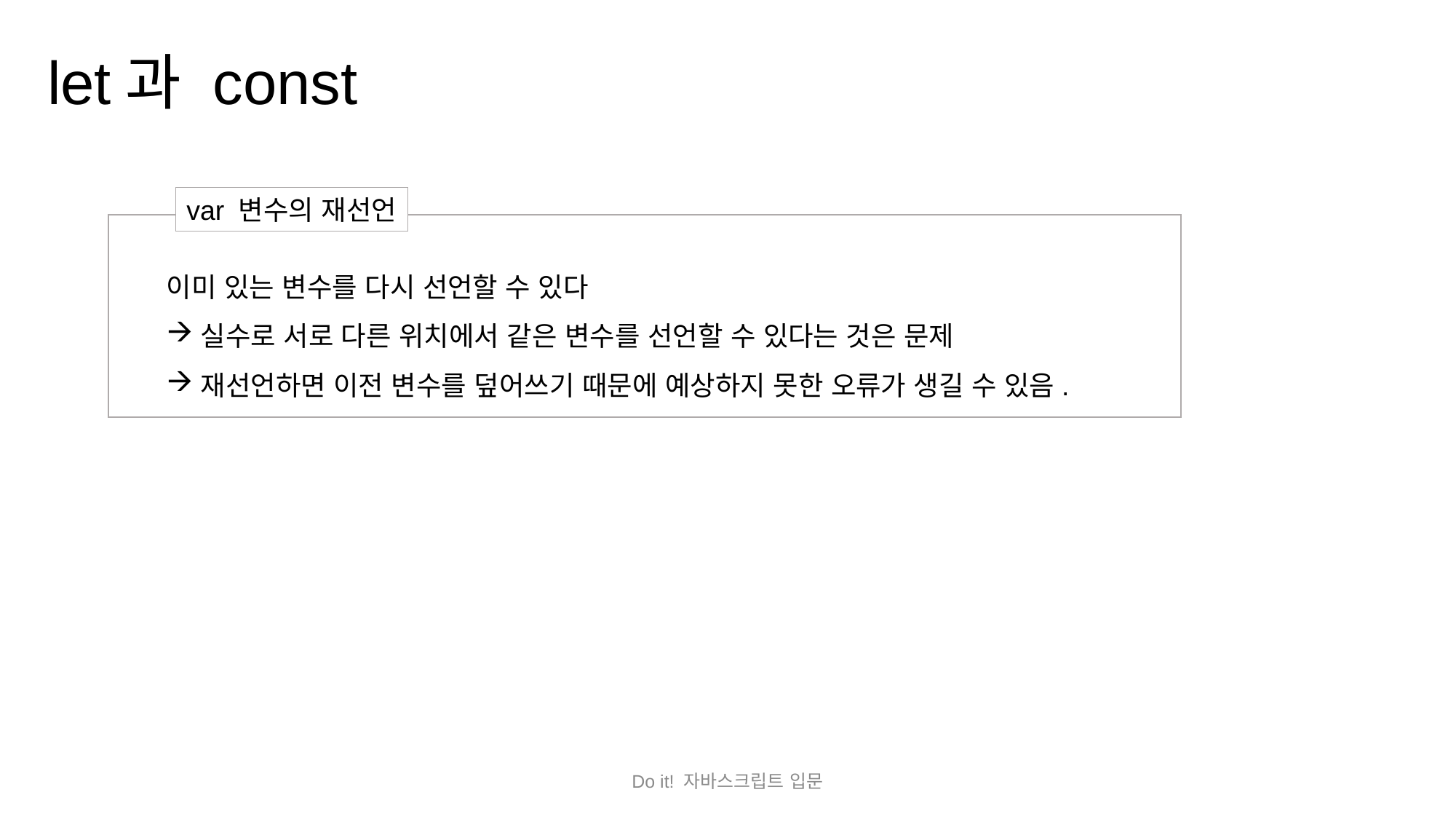

let과 const
var 변수의 재선언

이미 있는 변수를 다시 선언할 수 있다
실수로 서로 다른 위치에서 같은 변수를 선언할 수 있다는 것은 문제
재선언하면 이전 변수를 덮어쓰기 때문에 예상하지 못한 오류가 생길 수 있음.
Do it! 자바스크립트 입문